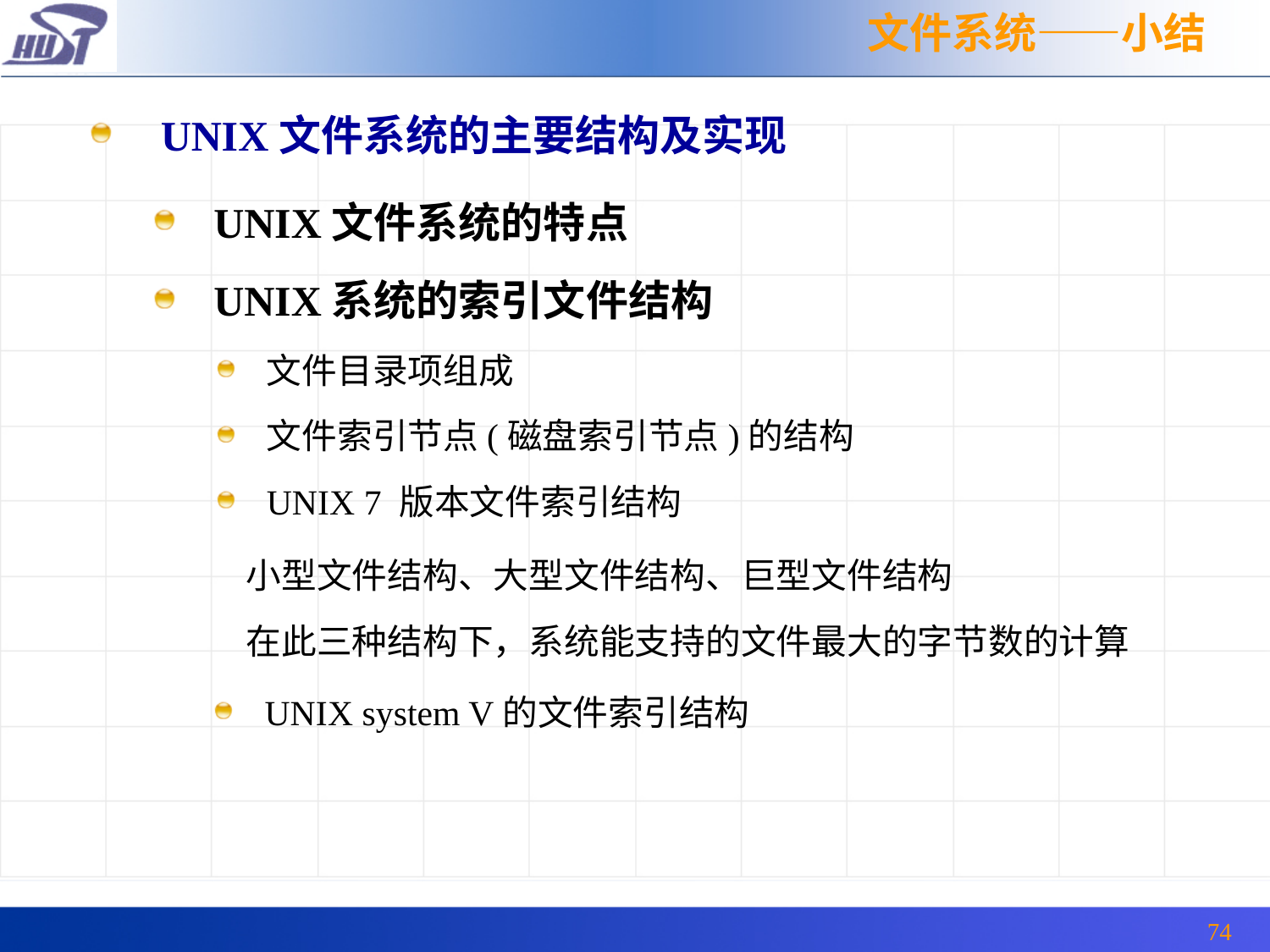

文件系统——小结
UNIX文件系统的主要结构及实现
UNIX文件系统的特点
UNIX系统的索引文件结构
文件目录项组成
文件索引节点(磁盘索引节点)的结构
UNIX 7 版本文件索引结构
小型文件结构、大型文件结构、巨型文件结构
在此三种结构下，系统能支持的文件最大的字节数的计算
UNIX system V的文件索引结构
74